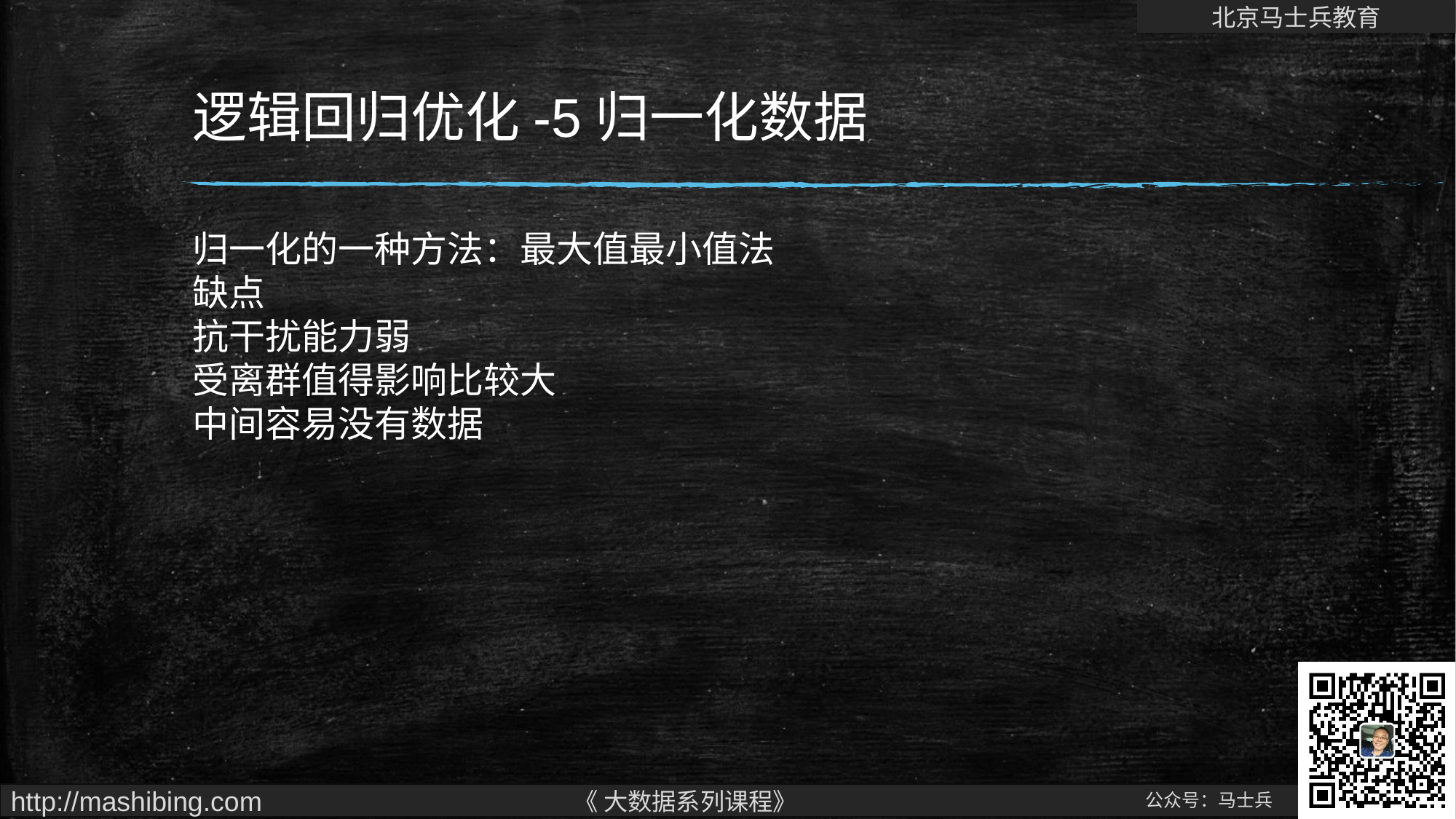

归一化的一种方法：最大值最小值法
缺点
抗干扰能力弱
受离群值得影响比较大
中间容易没有数据
# 逻辑回归优化-5归一化数据